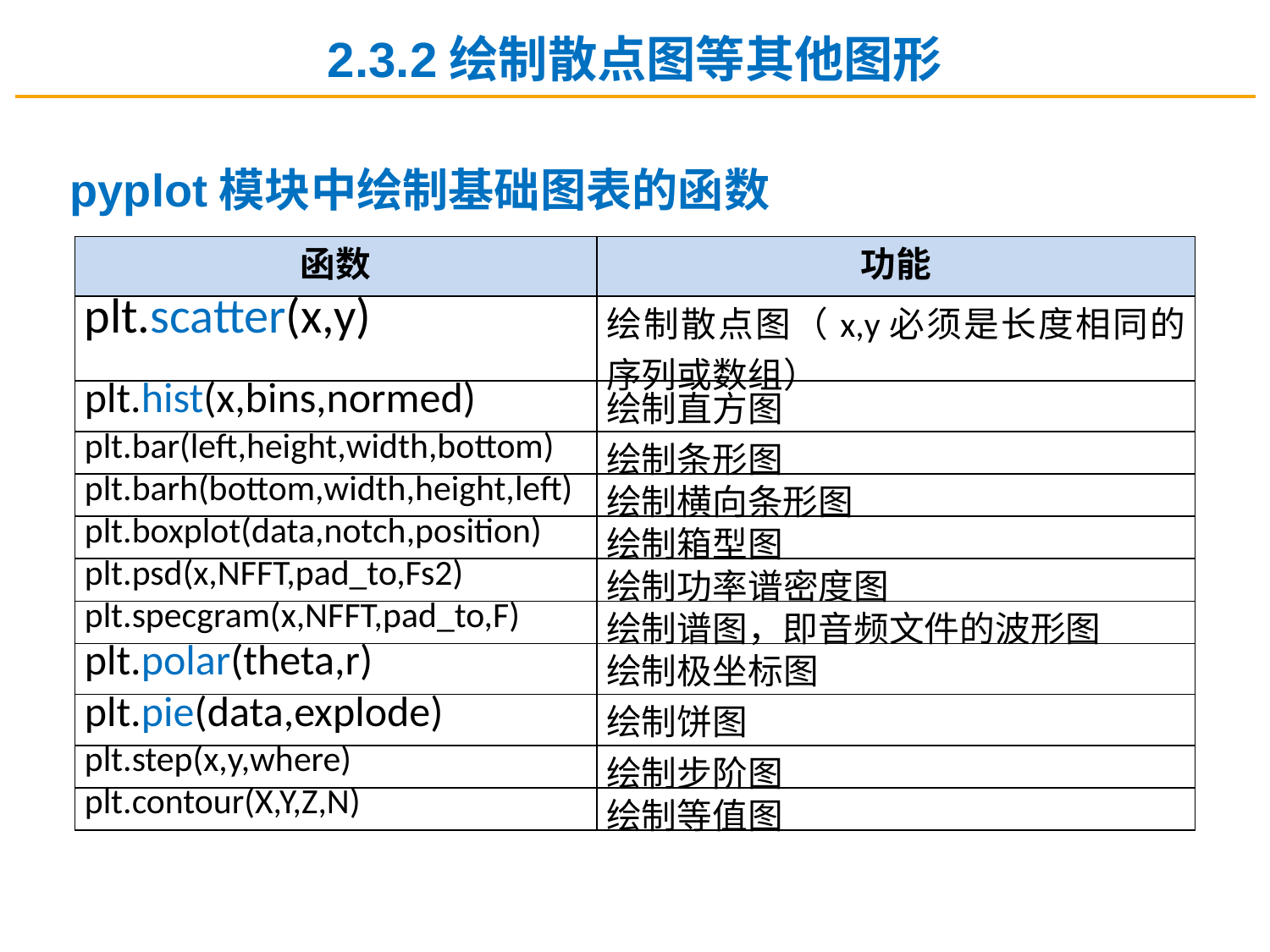

2.3.2绘制散点图等其他图形
pyplot模块中绘制基础图表的函数
| 函数 | 功能 |
| --- | --- |
| plt.scatter(x,y) | 绘制散点图（x,y必须是长度相同的序列或数组） |
| plt.hist(x,bins,normed) | 绘制直方图 |
| plt.bar(left,height,width,bottom) | 绘制条形图 |
| plt.barh(bottom,width,height,left) | 绘制横向条形图 |
| plt.boxplot(data,notch,position) | 绘制箱型图 |
| plt.psd(x,NFFT,pad\_to,Fs2) | 绘制功率谱密度图 |
| plt.specgram(x,NFFT,pad\_to,F) | 绘制谱图，即音频文件的波形图 |
| plt.polar(theta,r) | 绘制极坐标图 |
| plt.pie(data,explode) | 绘制饼图 |
| plt.step(x,y,where) | 绘制步阶图 |
| plt.contour(X,Y,Z,N) | 绘制等值图 |